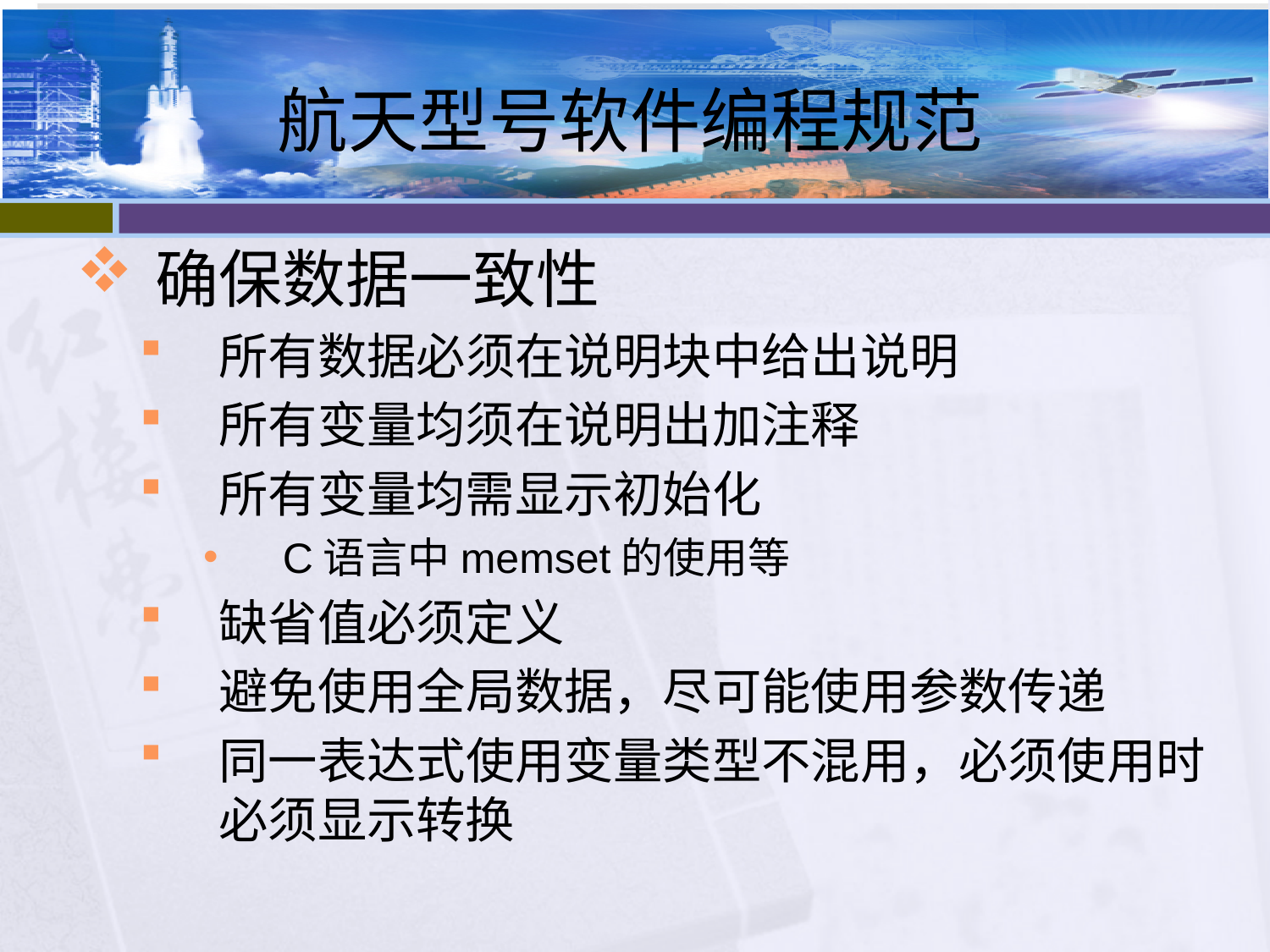

# 航天型号软件编程规范

确保数据一致性
所有数据必须在说明块中给出说明
所有变量均须在说明出加注释
所有变量均需显示初始化
C语言中memset的使用等
缺省值必须定义
避免使用全局数据，尽可能使用参数传递
同一表达式使用变量类型不混用，必须使用时必须显示转换